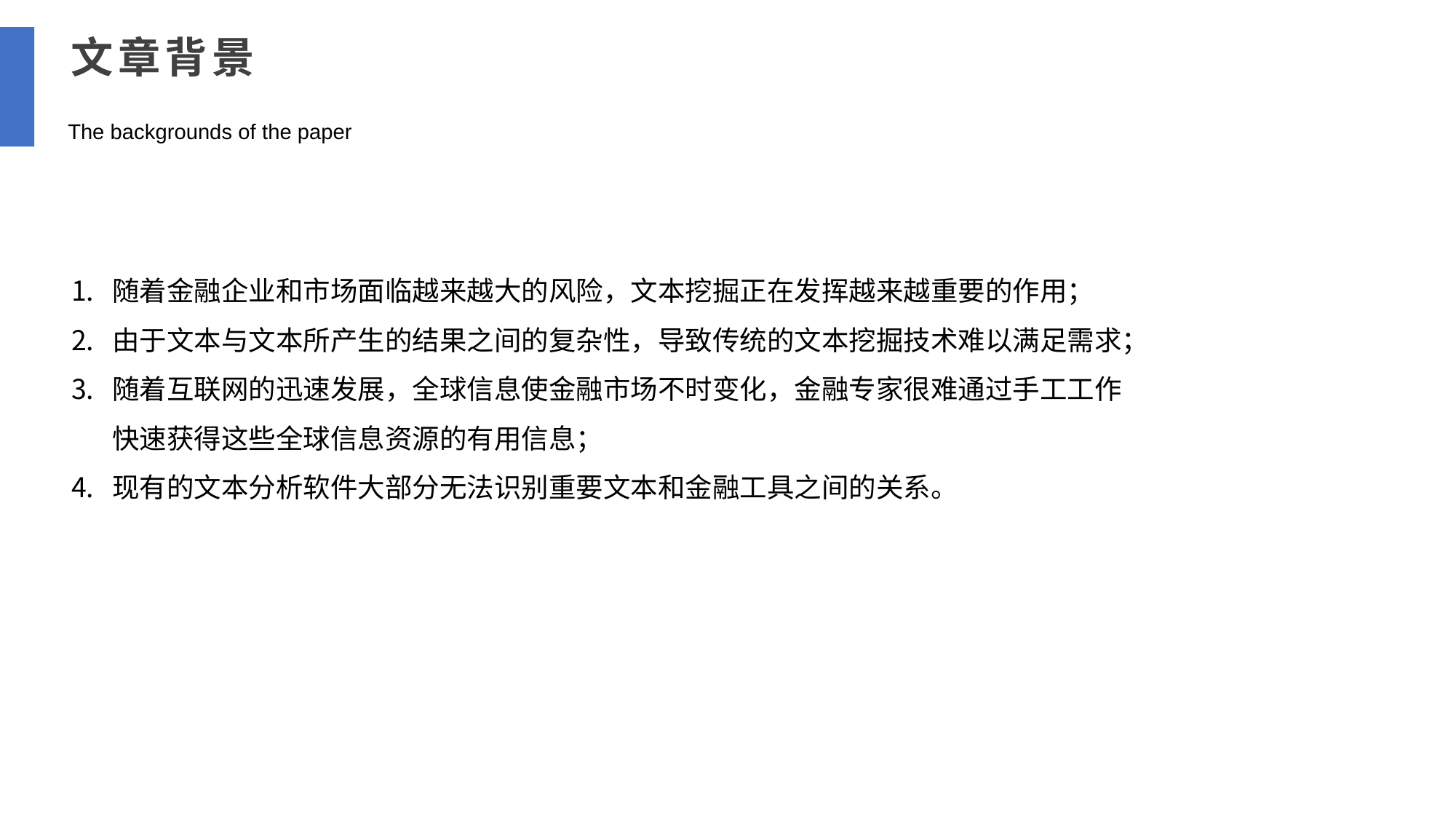

文章背景
The backgrounds of the paper
随着金融企业和市场面临越来越大的风险，文本挖掘正在发挥越来越重要的作用；
由于文本与文本所产生的结果之间的复杂性，导致传统的文本挖掘技术难以满足需求；
随着互联网的迅速发展，全球信息使金融市场不时变化，金融专家很难通过手工工作快速获得这些全球信息资源的有用信息；
现有的文本分析软件大部分无法识别重要文本和金融工具之间的关系。